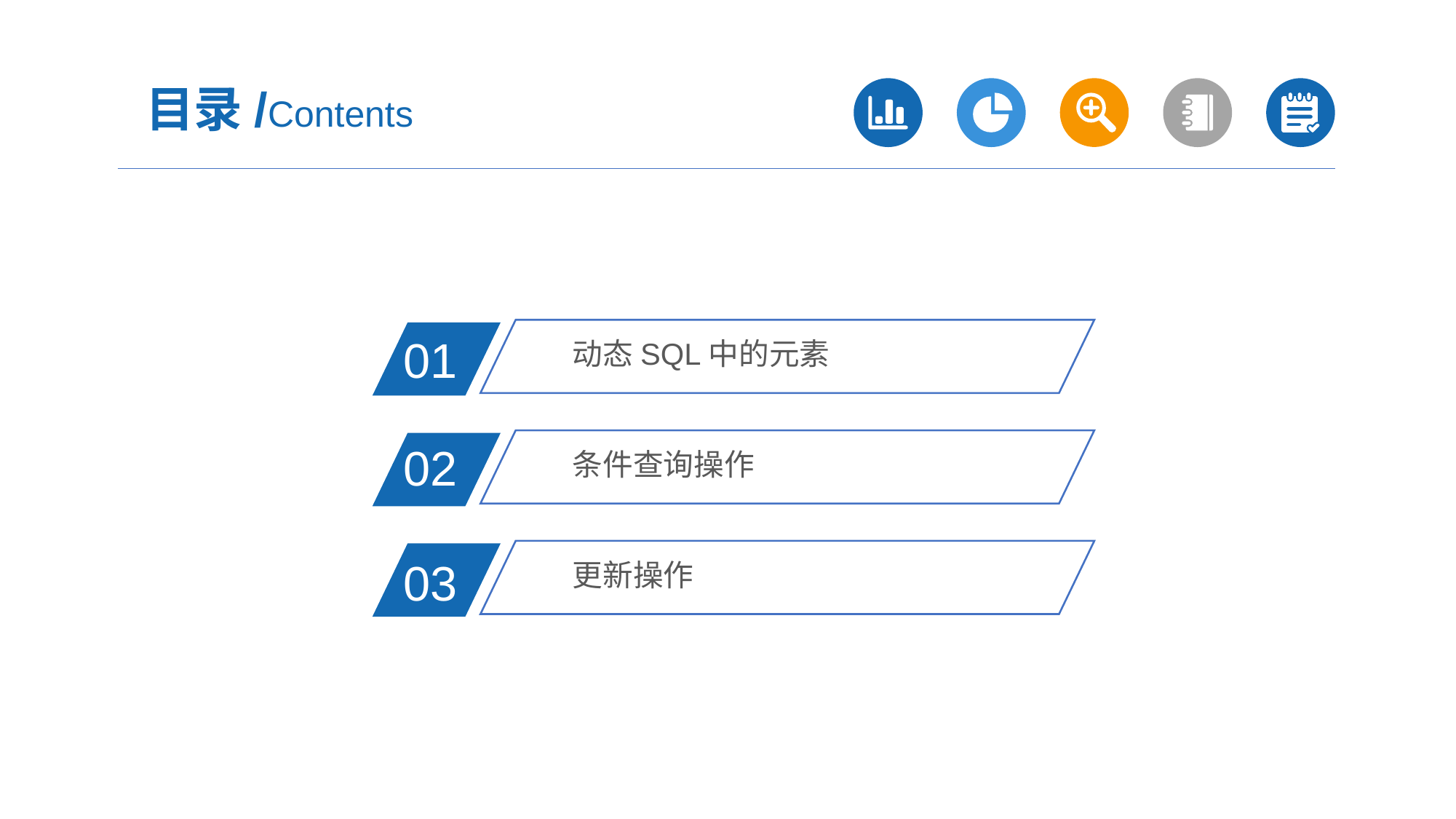

目录/Contents

动态SQL中的元素

01

条件查询操作
02

更新操作

03